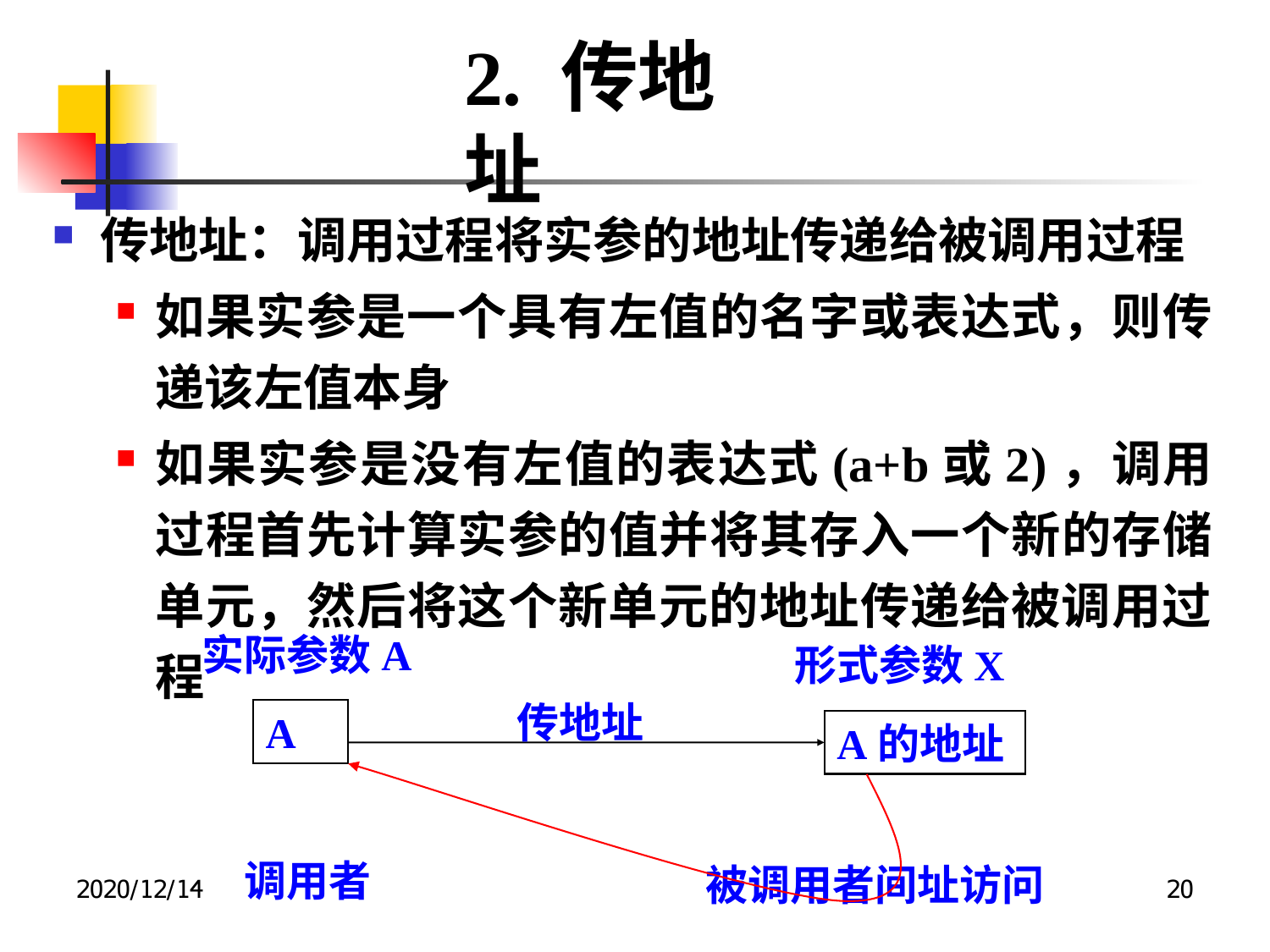

2. 传地址
传地址：调用过程将实参的地址传递给被调用过程
如果实参是一个具有左值的名字或表达式，则传递该左值本身
如果实参是没有左值的表达式(a+b或2)，调用过程首先计算实参的值并将其存入一个新的存储单元，然后将这个新单元的地址传递给被调用过程
实际参数A
形式参数X
传地址
A
A的地址

调用者
被调用者间址访问
2020/12/14
20